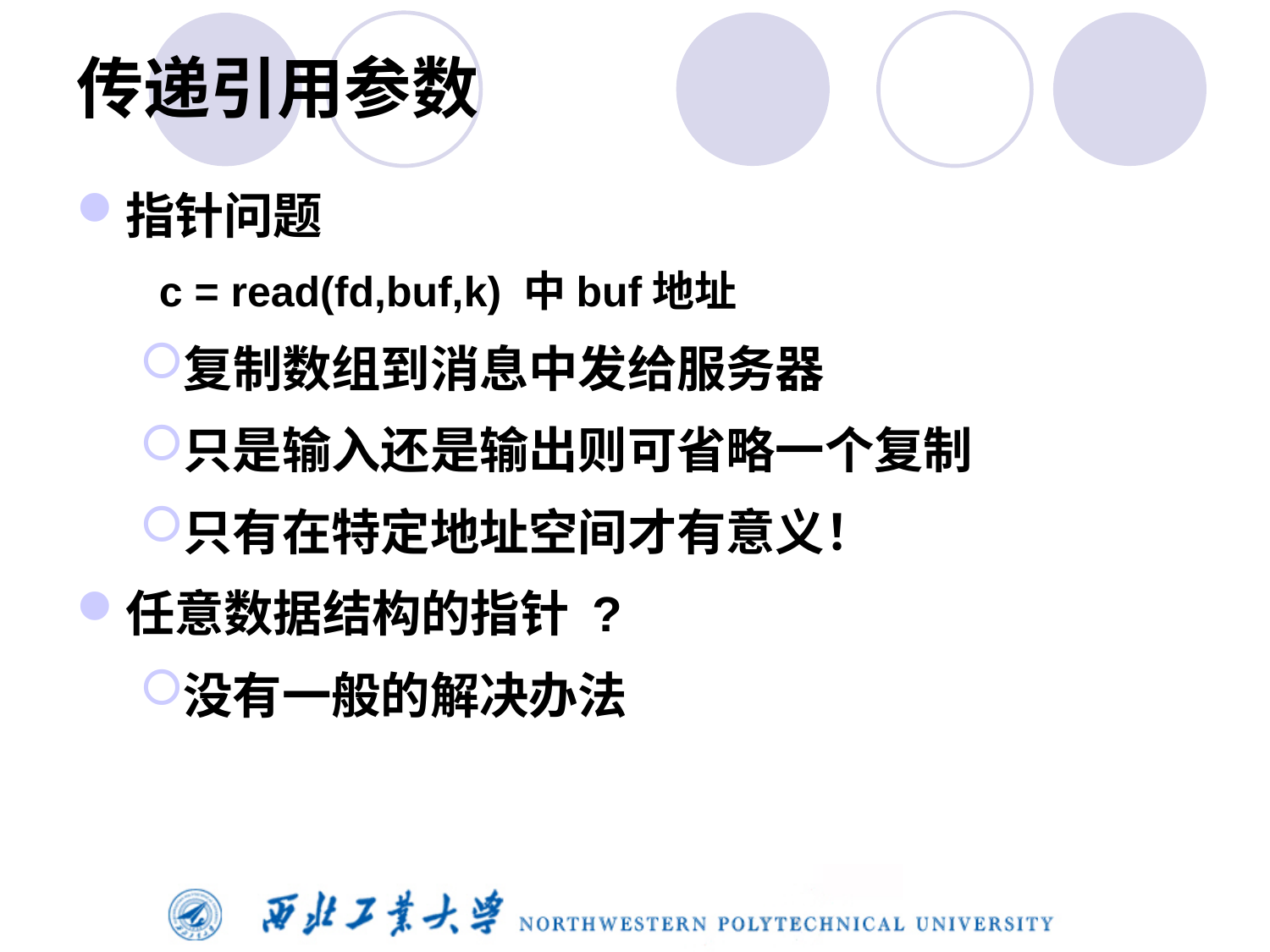

# 传递引用参数
指针问题
       c = read(fd,buf,k) 中buf地址
复制数组到消息中发给服务器
只是输入还是输出则可省略一个复制
只有在特定地址空间才有意义！
任意数据结构的指针 ?
没有一般的解决办法